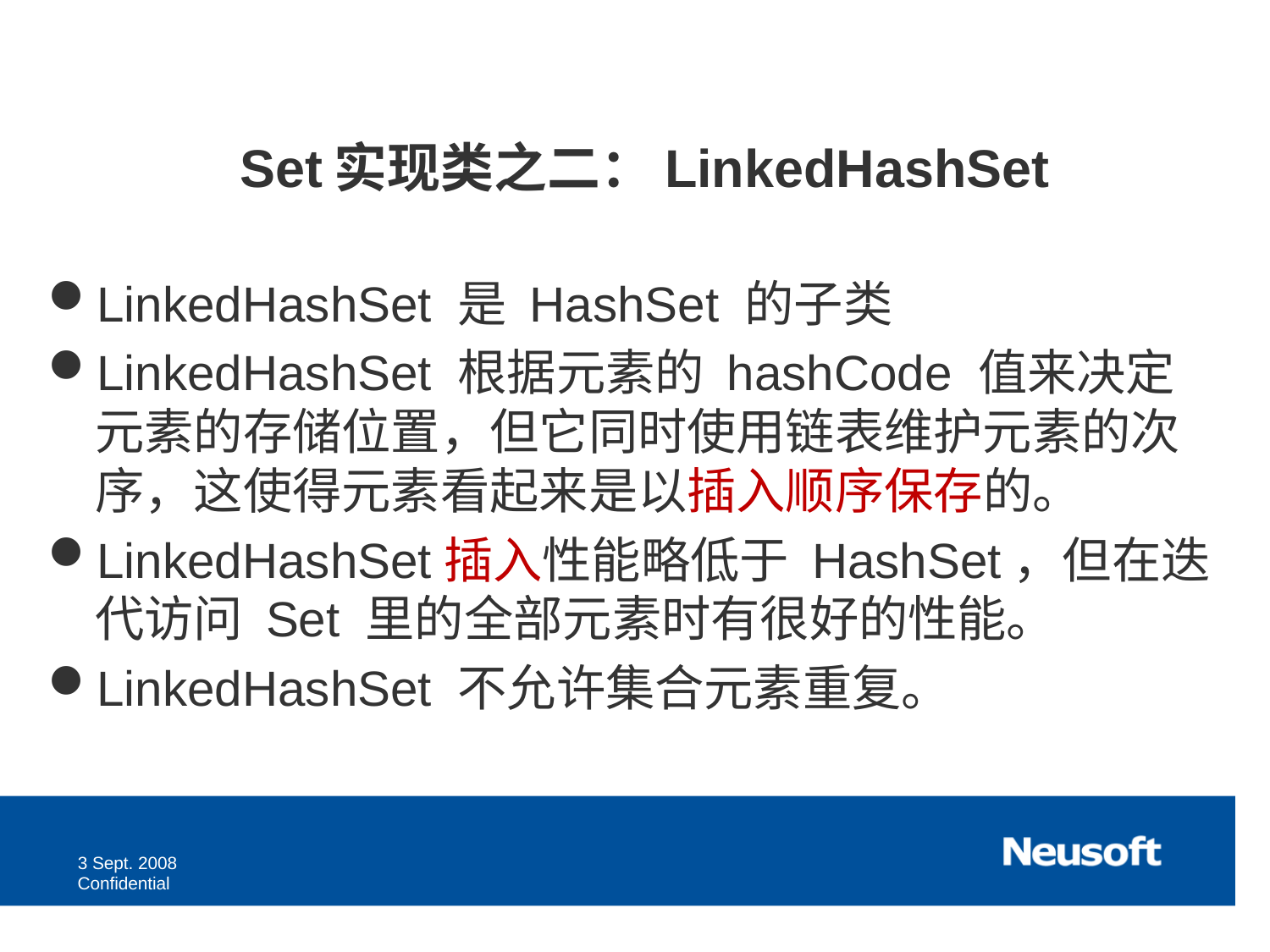

Set实现类之二：LinkedHashSet
LinkedHashSet 是 HashSet 的子类
LinkedHashSet 根据元素的 hashCode 值来决定元素的存储位置，但它同时使用链表维护元素的次序，这使得元素看起来是以插入顺序保存的。
LinkedHashSet插入性能略低于 HashSet，但在迭代访问 Set 里的全部元素时有很好的性能。
LinkedHashSet 不允许集合元素重复。